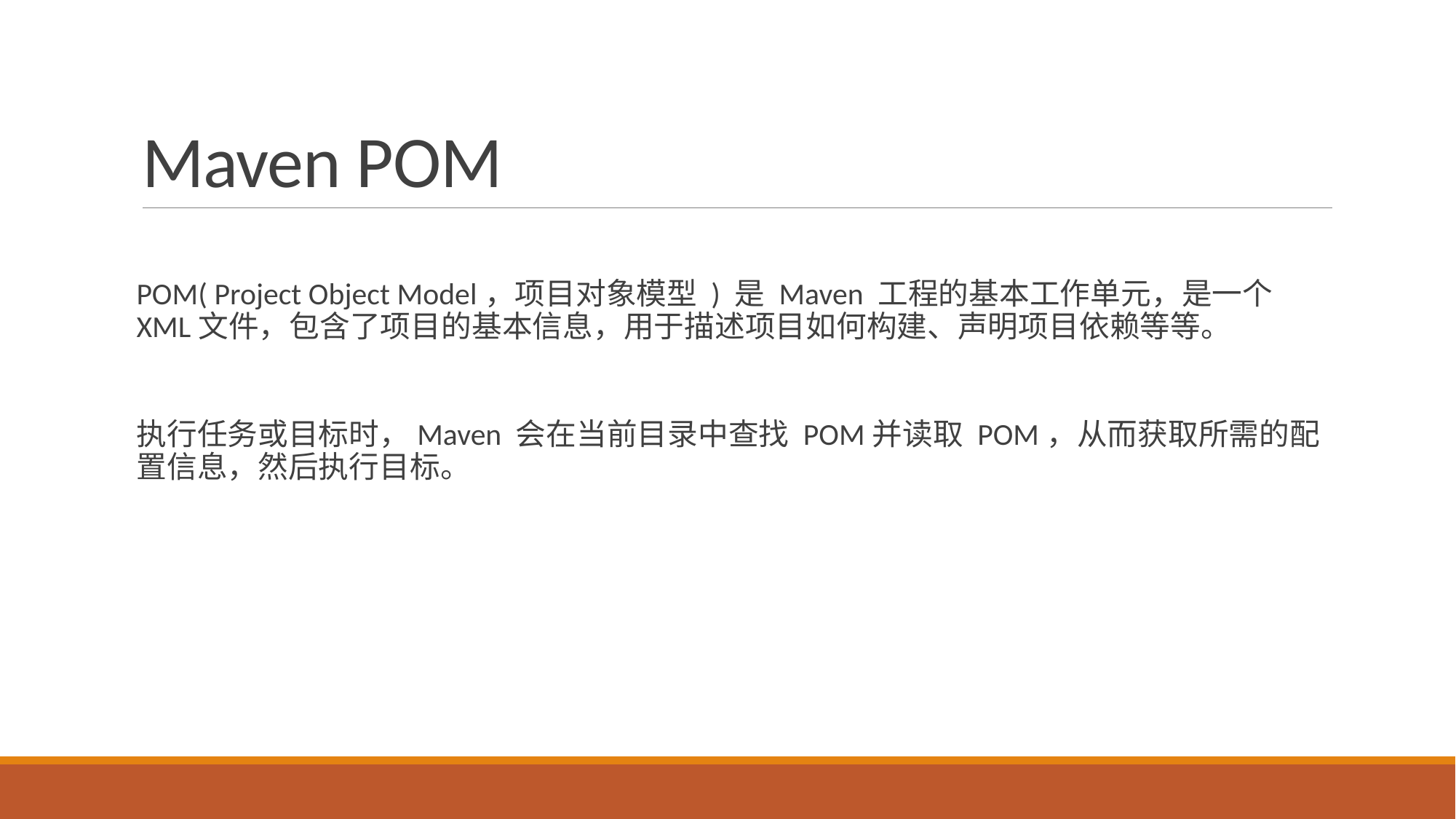

# Maven POM

POM( Project Object Model，项目对象模型 ) 是 Maven 工程的基本工作单元，是一个XML文件，包含了项目的基本信息，用于描述项目如何构建、声明项目依赖等等。

执行任务或目标时，Maven 会在当前目录中查找 POM并读取 POM，从而获取所需的配置信息，然后执行目标。